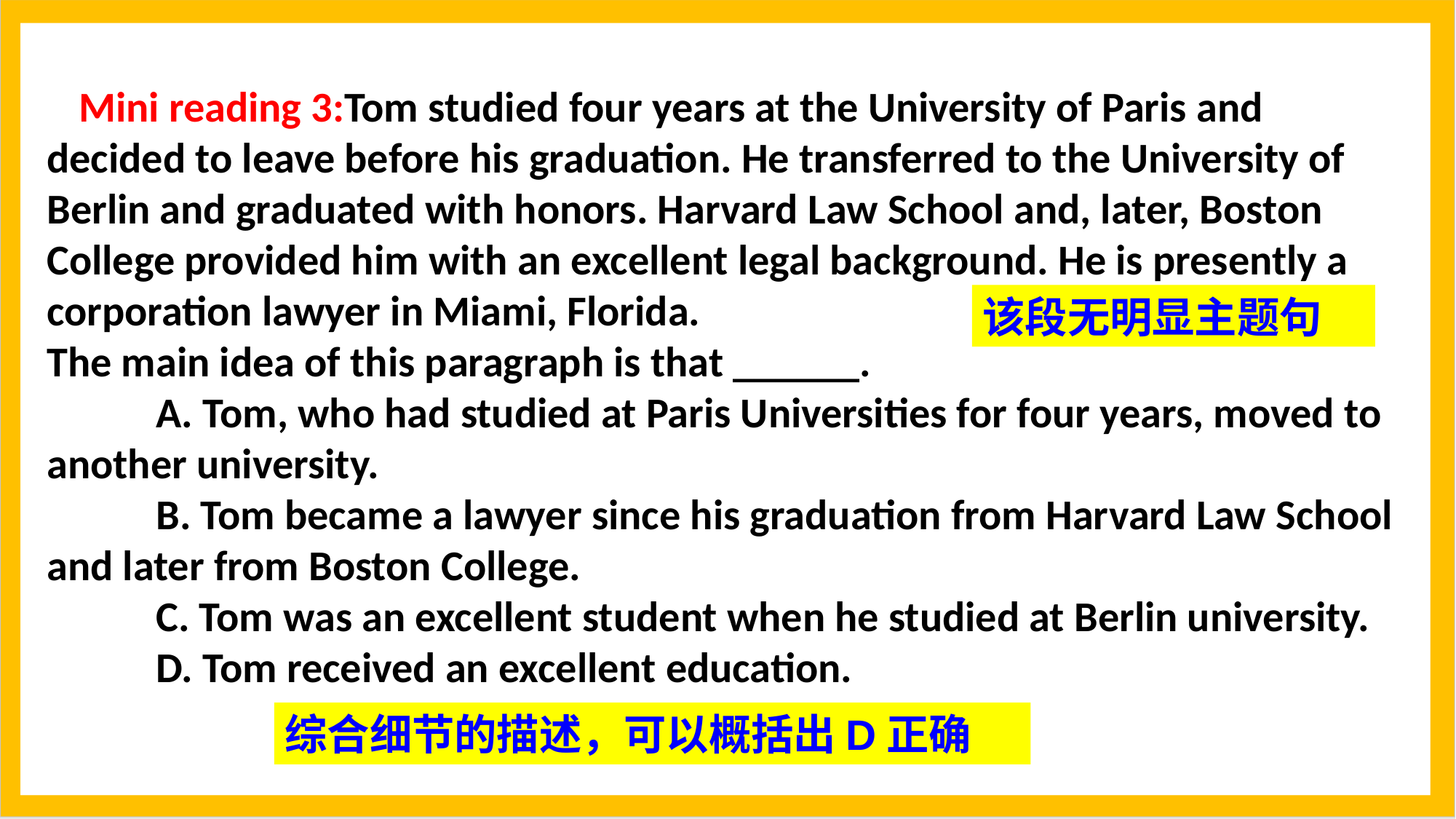

Mini reading 3:Tom studied four years at the University of Paris and decided to leave before his graduation. He transferred to the University of Berlin and graduated with honors. Harvard Law School and, later, Boston College provided him with an excellent legal background. He is presently a corporation lawyer in Miami, Florida.
The main idea of this paragraph is that ______.
	A. Tom, who had studied at Paris Universities for four years, moved to another university.
	B. Tom became a lawyer since his graduation from Harvard Law School and later from Boston College.
	C. Tom was an excellent student when he studied at Berlin university.
	D. Tom received an excellent education.
该段无明显主题句
综合细节的描述，可以概括出D正确